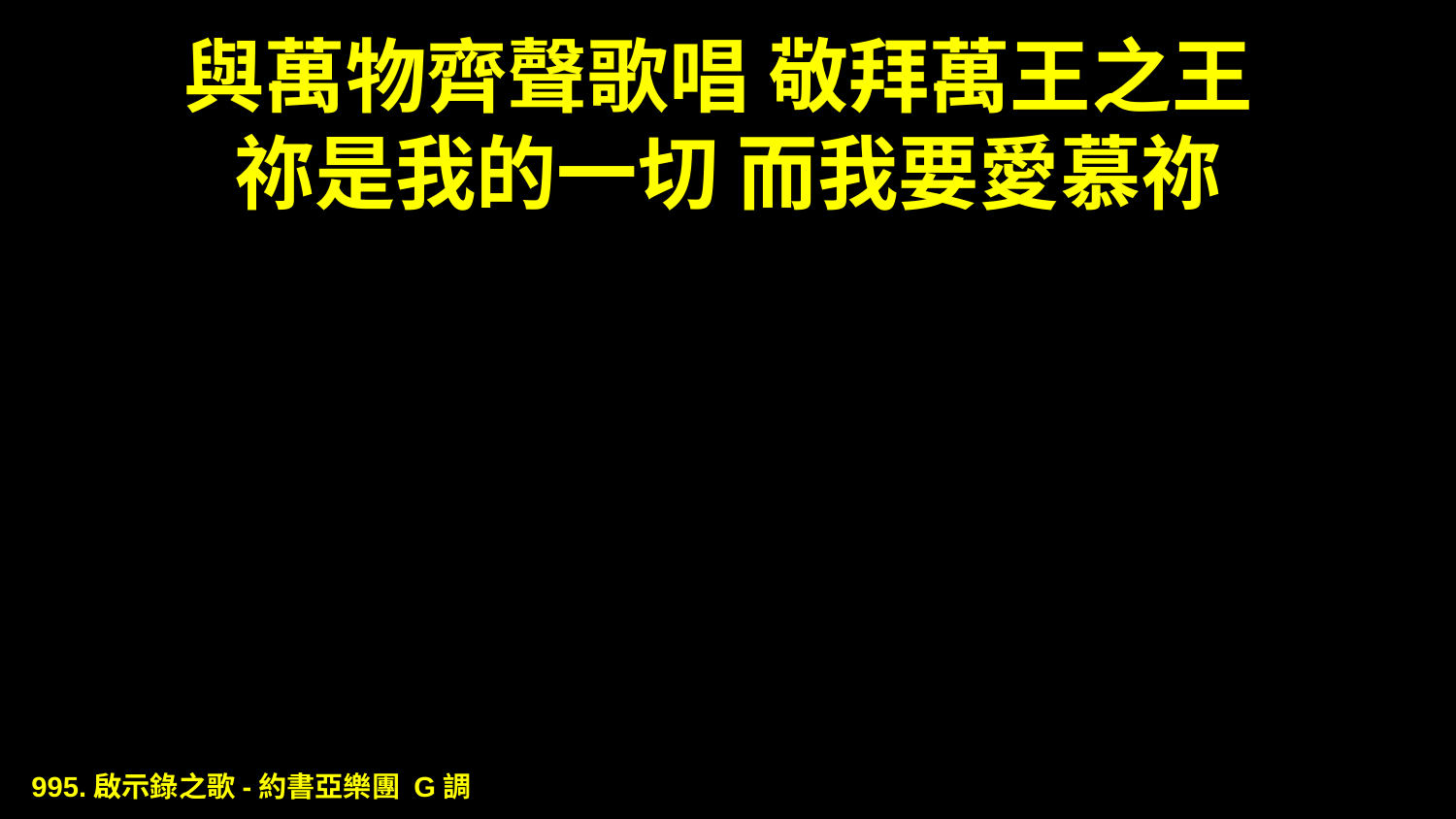

# 與萬物齊聲歌唱 敬拜萬王之王 祢是我的一切 而我要愛慕祢
995.啟示錄之歌-約書亞樂團 G調